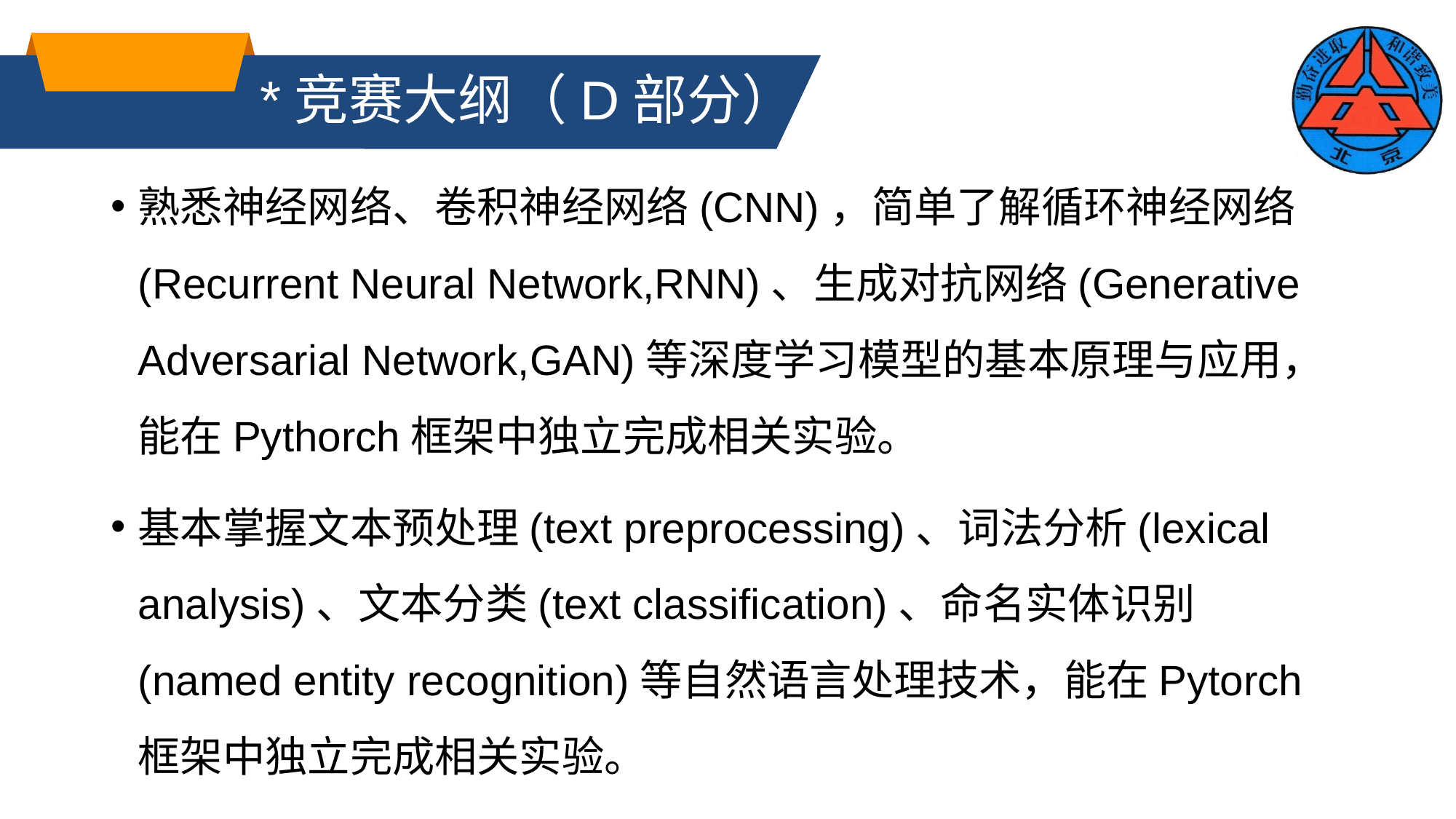

# *竞赛大纲（D部分）
熟悉神经网络、卷积神经网络(CNN)，简单了解循环神经网络(Recurrent Neural Network,RNN)、生成对抗网络(Generative Adversarial Network,GAN)等深度学习模型的基本原理与应用，能在Pythorch框架中独立完成相关实验。
基本掌握文本预处理(text preprocessing)、词法分析(lexical analysis)、文本分类(text classification)、命名实体识别(named entity recognition)等自然语言处理技术，能在Pytorch 框架中独立完成相关实验。